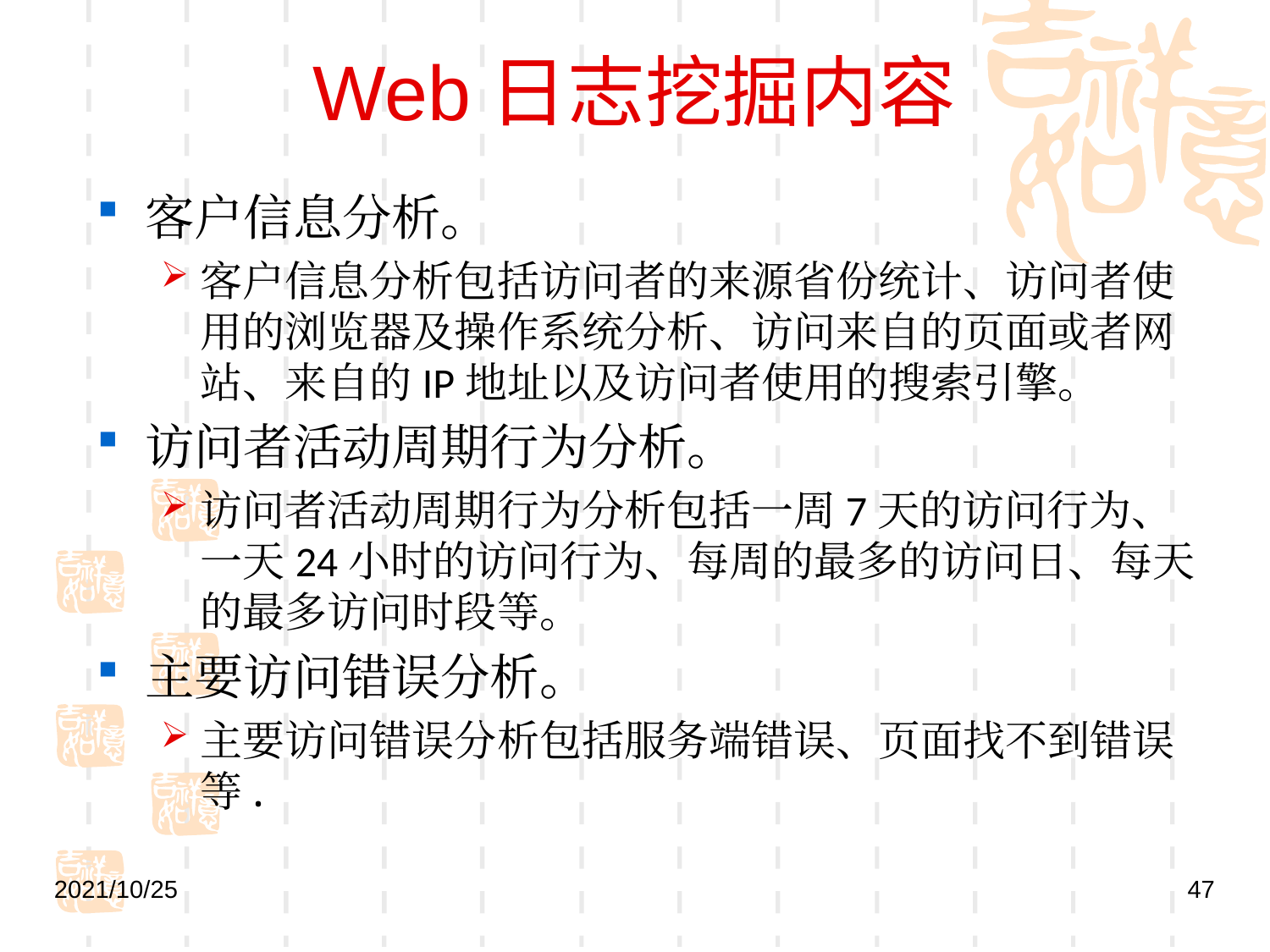

# Web日志挖掘内容
客户信息分析。
客户信息分析包括访问者的来源省份统计、访问者使用的浏览器及操作系统分析、访问来自的页面或者网站、来自的IP地址以及访问者使用的搜索引擎。
访问者活动周期行为分析。
访问者活动周期行为分析包括一周7天的访问行为、一天24小时的访问行为、每周的最多的访问日、每天的最多访问时段等。
主要访问错误分析。
主要访问错误分析包括服务端错误、页面找不到错误等.

2021/10/25
47